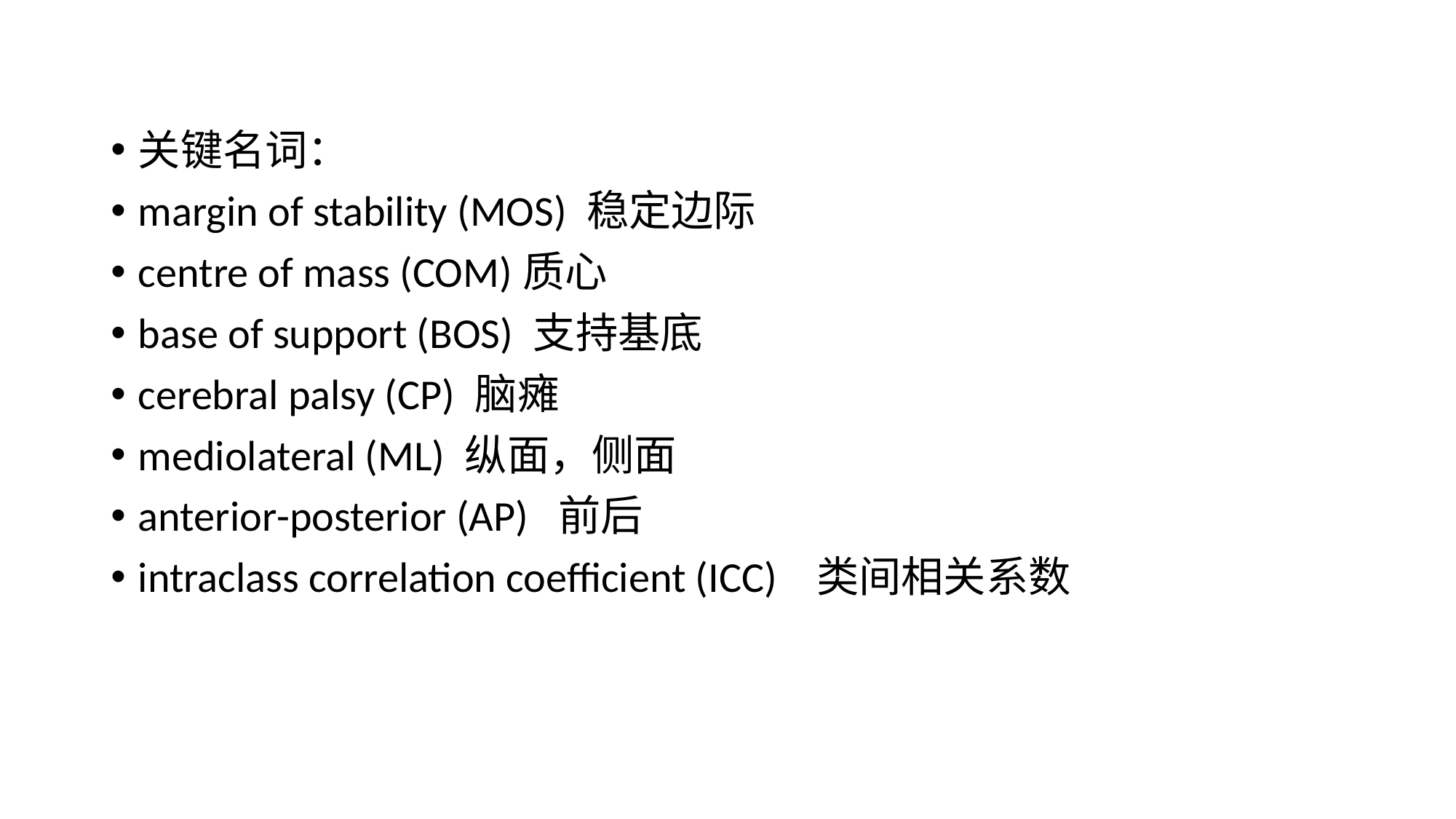

关键名词：
margin of stability (MOS) 稳定边际
centre of mass (COM)质心
base of support (BOS) 支持基底
cerebral palsy (CP) 脑瘫
mediolateral (ML) 纵面，侧面
anterior-posterior (AP)  前后
intraclass correlation coefficient (ICC)   类间相关系数